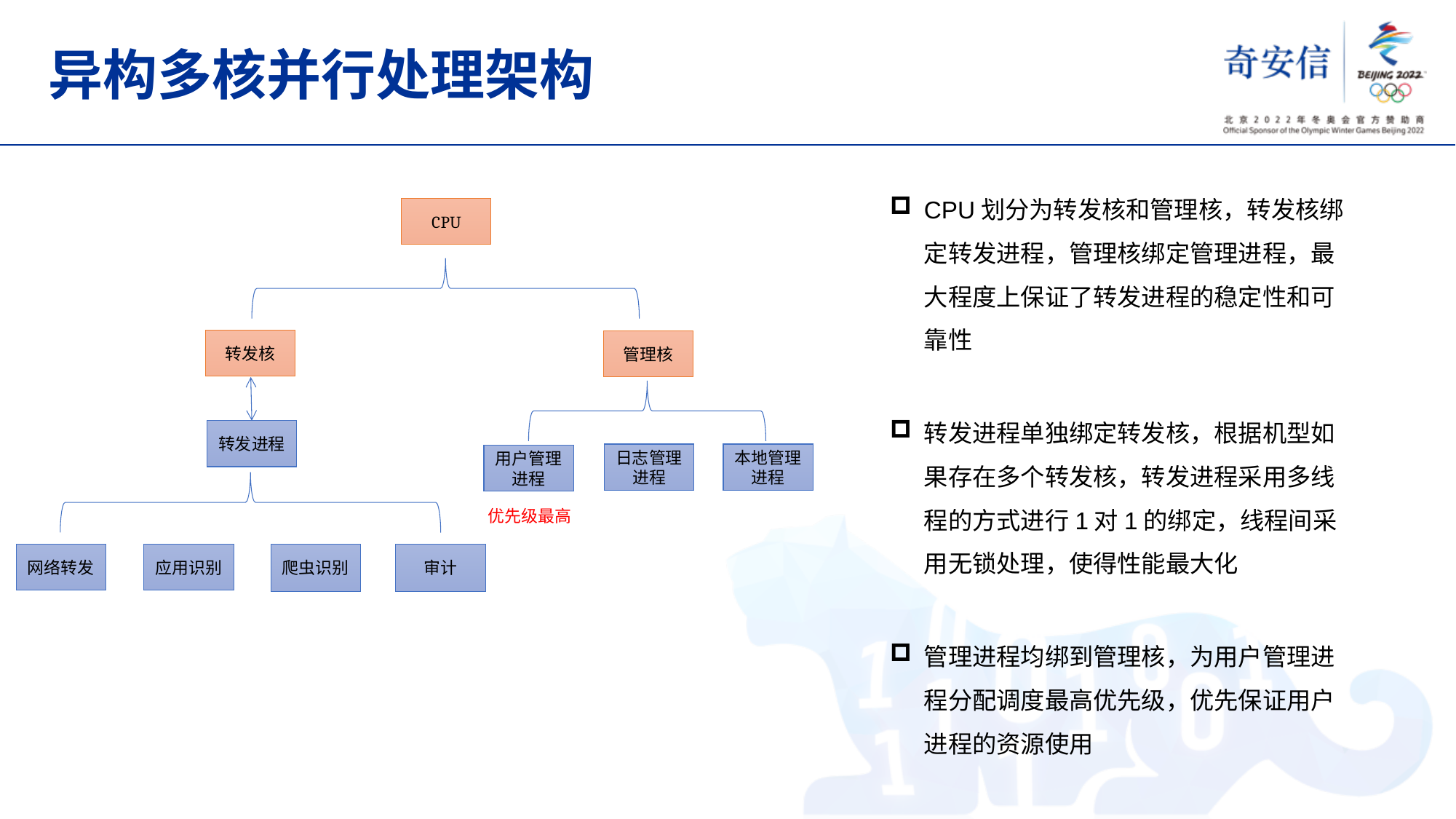

# 异构多核并行处理架构
CPU划分为转发核和管理核，转发核绑定转发进程，管理核绑定管理进程，最大程度上保证了转发进程的稳定性和可靠性

转发进程单独绑定转发核，根据机型如果存在多个转发核，转发进程采用多线程的方式进行1对1的绑定，线程间采用无锁处理，使得性能最大化

管理进程均绑到管理核，为用户管理进程分配调度最高优先级，优先保证用户进程的资源使用

CPU

转发核
管理核
转发进程
日志管理
进程
本地管理
进程
用户管理进程
优先级最高
网络转发
应用识别
爬虫识别
审计